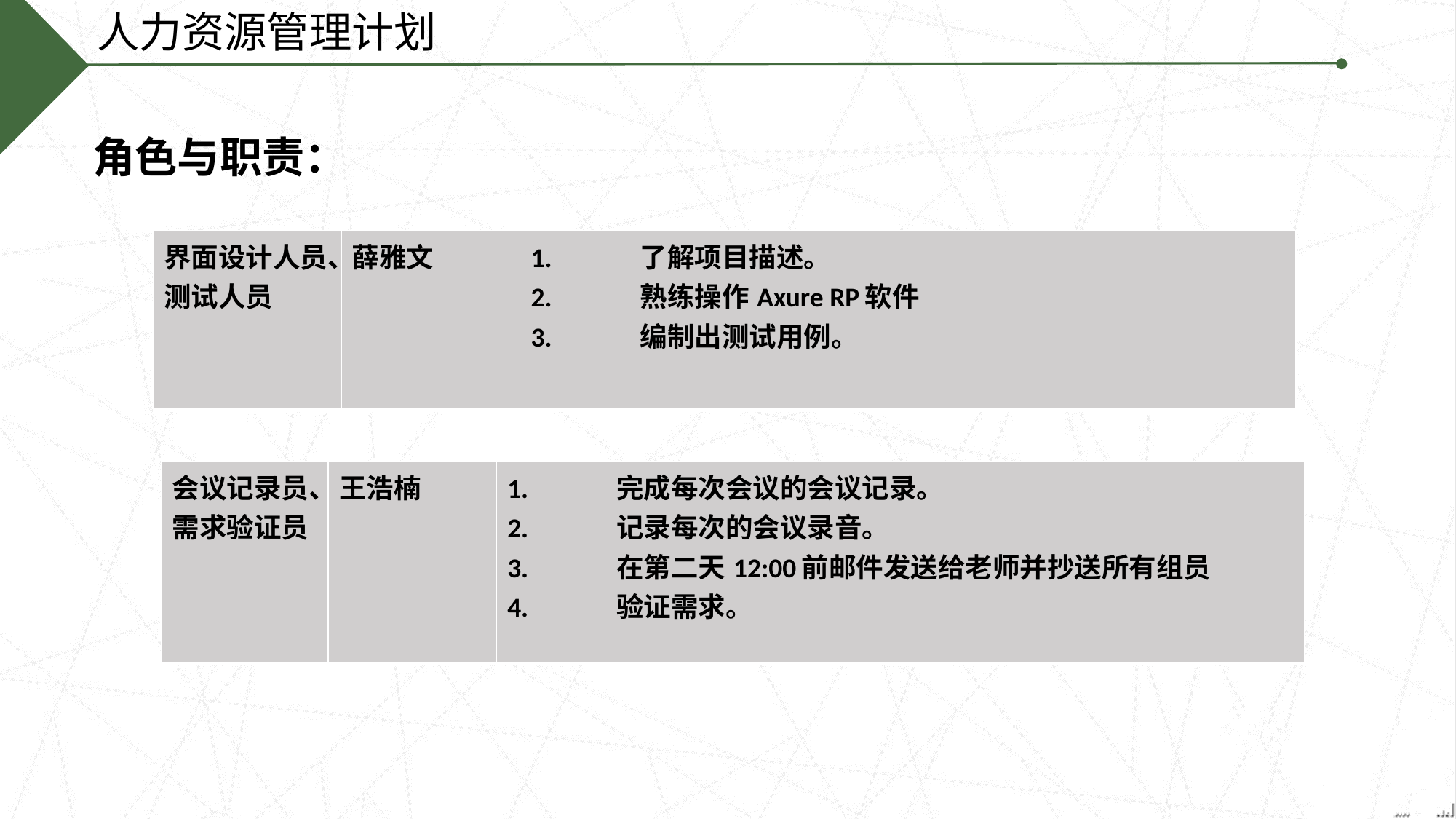

人力资源管理计划

 角色与职责：

| 界面设计人员、测试人员 | 薛雅文 | 1. 了解项目描述。 2. 熟练操作Axure RP软件 3. 编制出测试用例。 |
| --- | --- | --- |
| 会议记录员、需求验证员 | 王浩楠 | 1. 完成每次会议的会议记录。 2. 记录每次的会议录音。 3. 在第二天12:00前邮件发送给老师并抄送所有组员 4. 验证需求。 |
| --- | --- | --- |